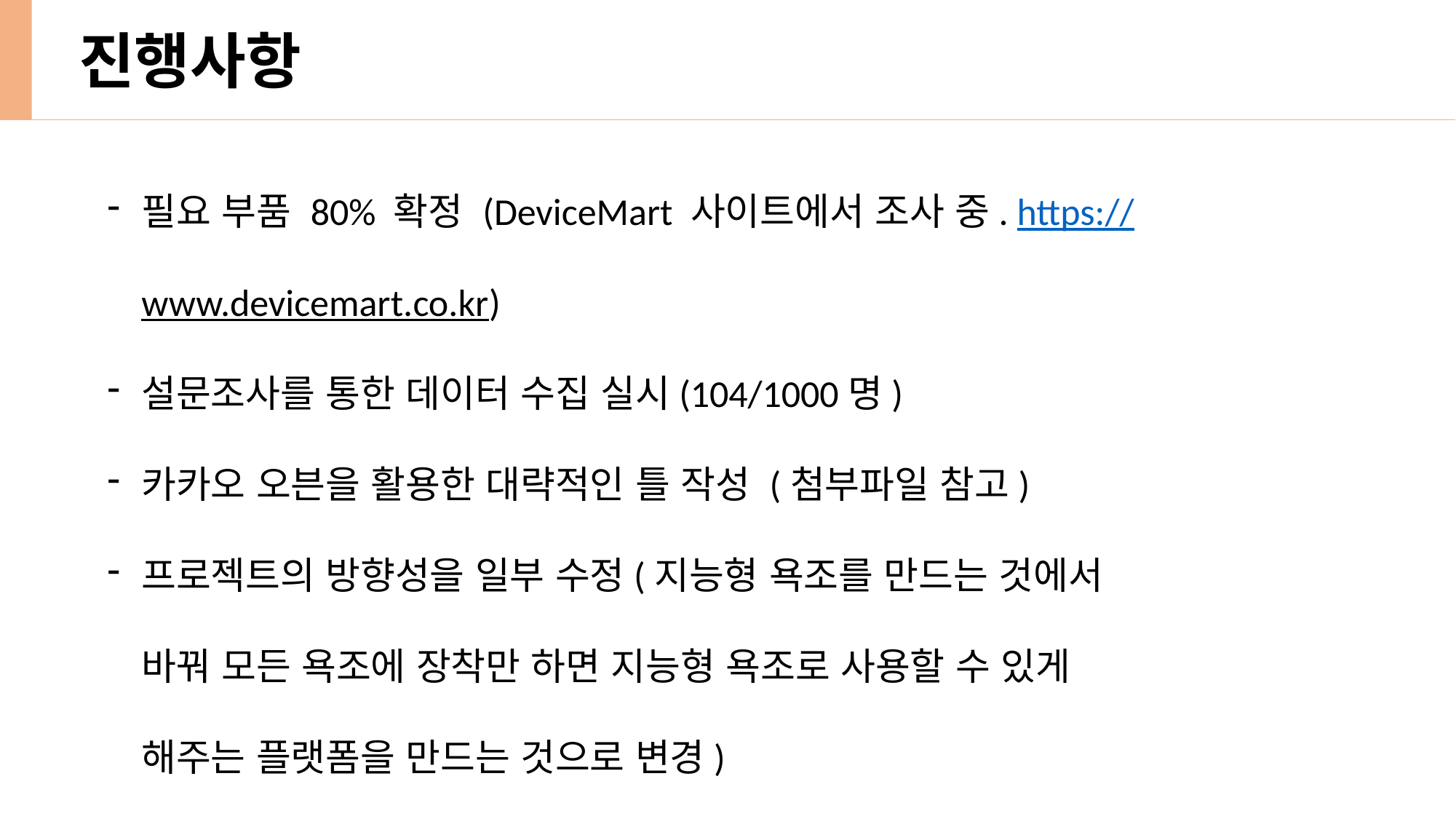

진행사항
필요 부품 80% 확정 (DeviceMart 사이트에서 조사 중. https://www.devicemart.co.kr)
설문조사를 통한 데이터 수집 실시(104/1000명)
카카오 오븐을 활용한 대략적인 틀 작성 (첨부파일 참고)
프로젝트의 방향성을 일부 수정(지능형 욕조를 만드는 것에서 바꿔 모든 욕조에 장착만 하면 지능형 욕조로 사용할 수 있게 해주는 플랫폼을 만드는 것으로 변경)